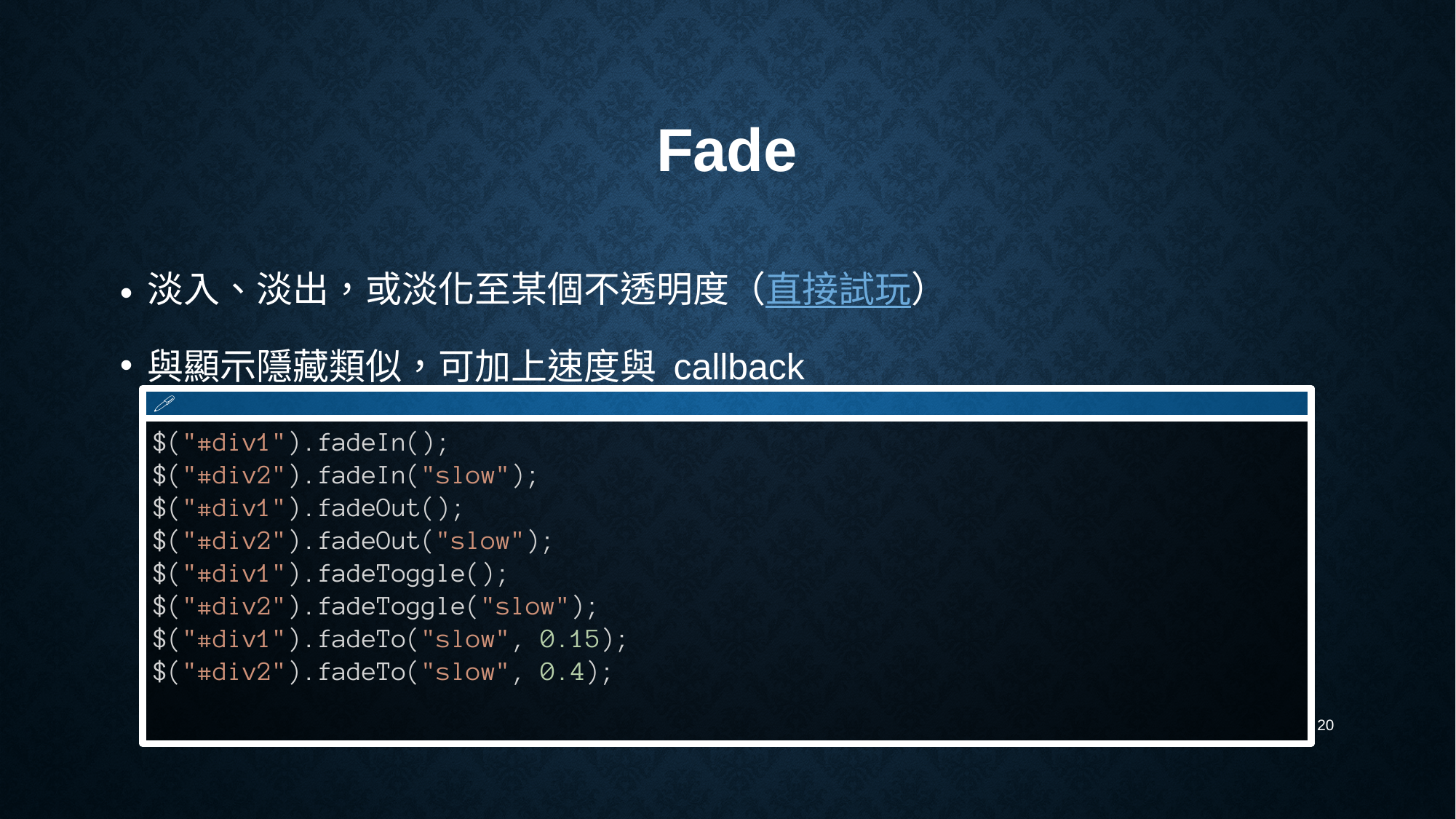

# Fade
淡入、淡出，或淡化至某個不透明度（直接試玩）
與顯示隱藏類似，可加上速度與 callback
🖊
$("#div1").fadeIn();
$("#div2").fadeIn("slow");
$("#div1").fadeOut();
$("#div2").fadeOut("slow");
$("#div1").fadeToggle();
$("#div2").fadeToggle("slow");
$("#div1").fadeTo("slow", 0.15);
$("#div2").fadeTo("slow", 0.4);
20